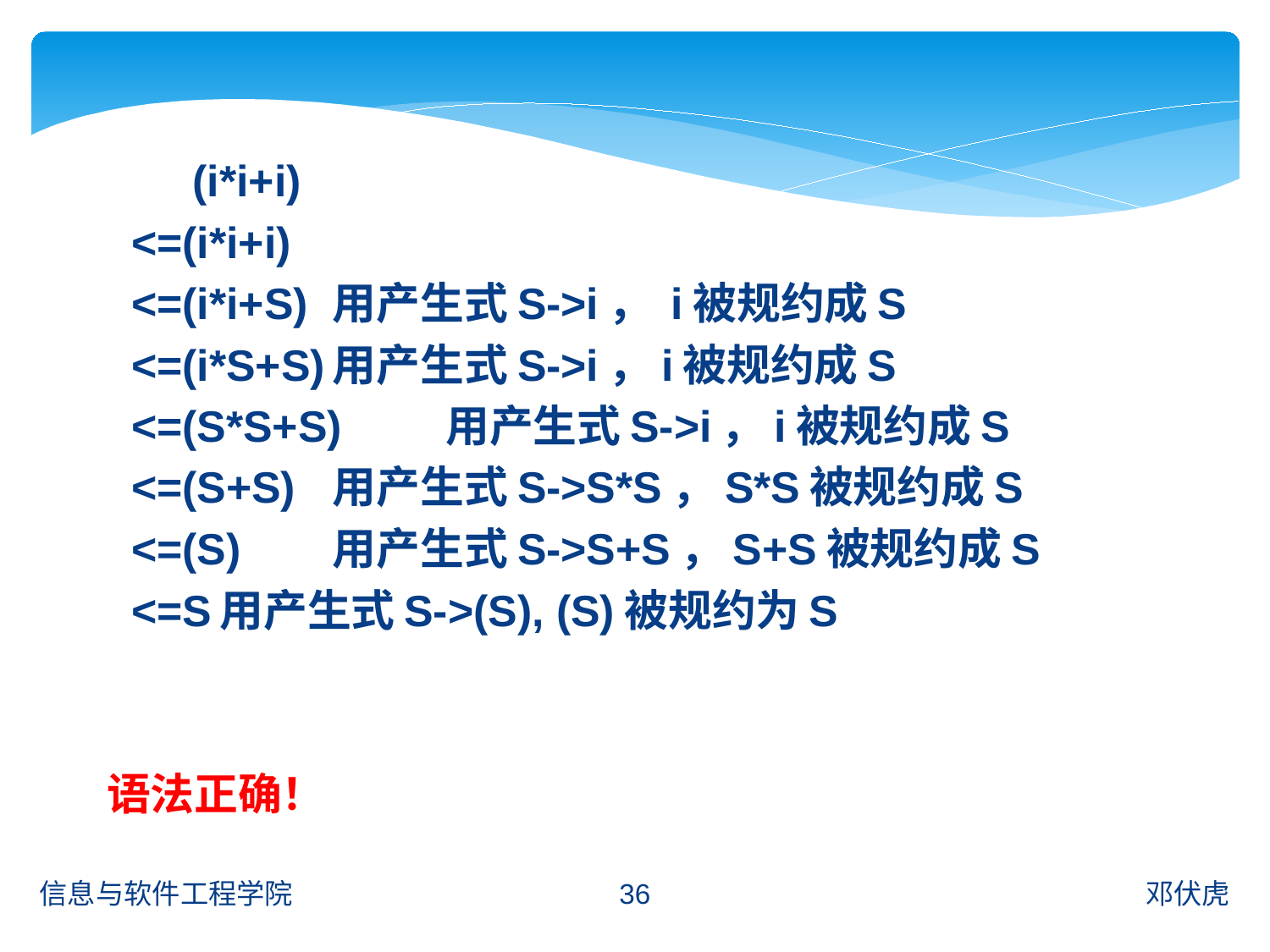

(i*i+i)
  <=(i*i+i)
  <=(i*i+S)		用产生式S->i， i被规约成S
  <=(i*S+S)		用产生式S->i，i被规约成S
  <=(S*S+S)		用产生式S->i，i被规约成S
  <=(S+S)		用产生式S->S*S，S*S被规约成S
  <=(S)			用产生式S->S+S，S+S被规约成S
  <=S			用产生式S->(S), (S)被规约为S

语法正确！

36
信息与软件工程学院
邓伏虎